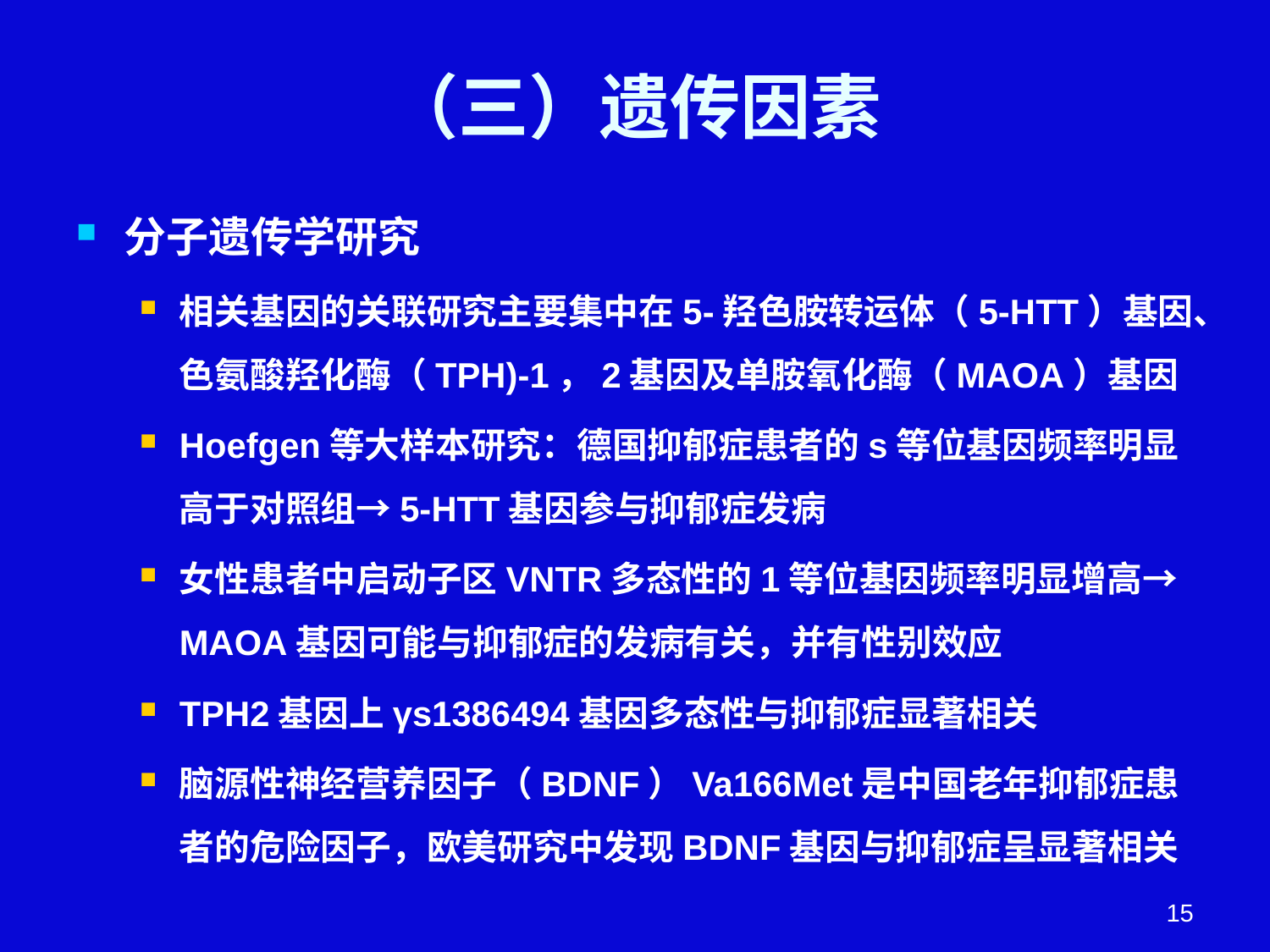

# （三）遗传因素
分子遗传学研究
相关基因的关联研究主要集中在5-羟色胺转运体（5-HTT）基因、色氨酸羟化酶（TPH)-1，2基因及单胺氧化酶（MAOA）基因
Hoefgen等大样本研究：德国抑郁症患者的s等位基因频率明显高于对照组→5-HTT基因参与抑郁症发病
女性患者中启动子区VNTR多态性的1等位基因频率明显增高→ MAOA基因可能与抑郁症的发病有关，并有性别效应
TPH2基因上γs1386494基因多态性与抑郁症显著相关
脑源性神经营养因子（BDNF）Va166Met是中国老年抑郁症患者的危险因子，欧美研究中发现BDNF基因与抑郁症呈显著相关
15